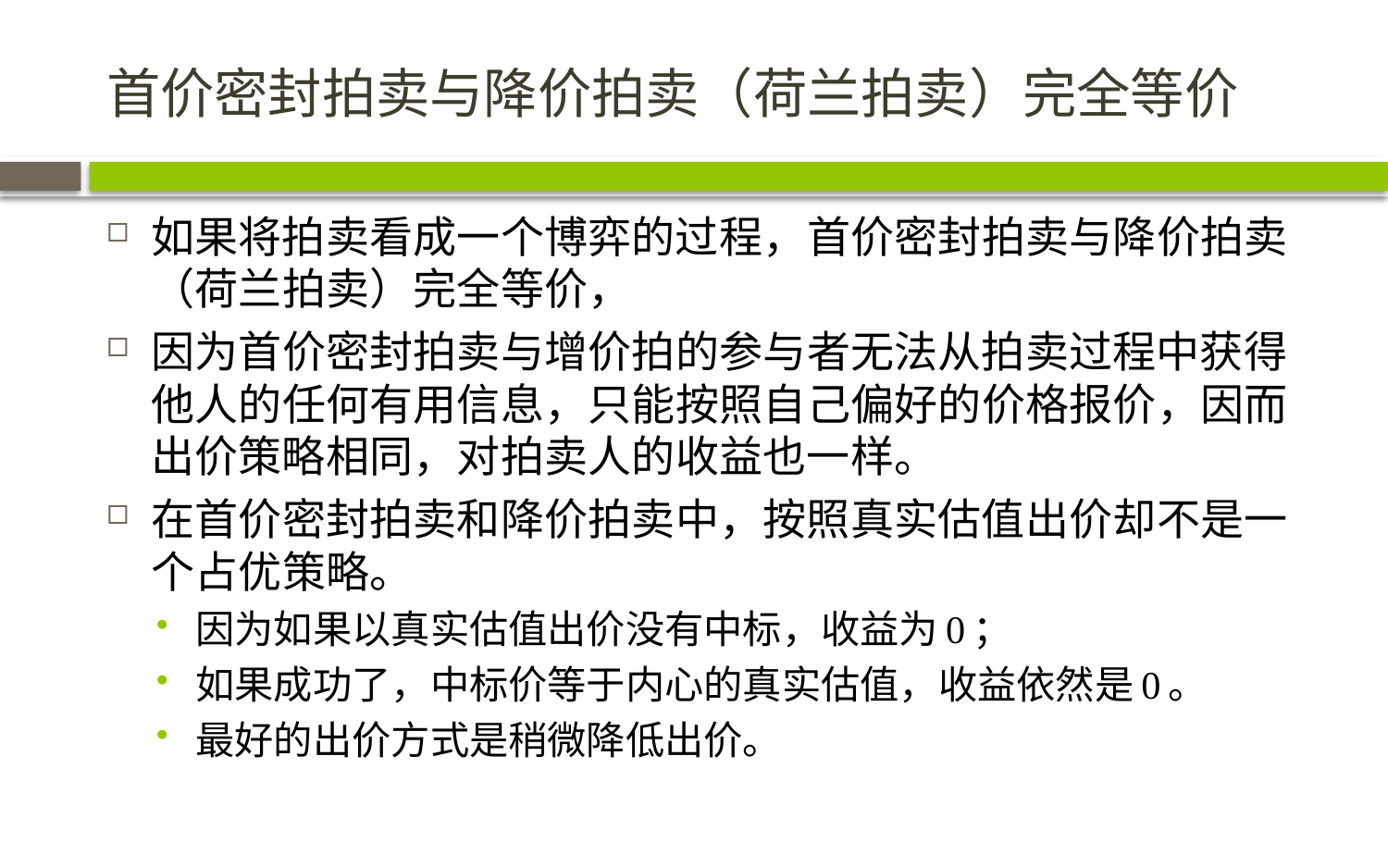

# 首价密封拍卖与降价拍卖（荷兰拍卖）完全等价
如果将拍卖看成一个博弈的过程，首价密封拍卖与降价拍卖（荷兰拍卖）完全等价，
因为首价密封拍卖与增价拍的参与者无法从拍卖过程中获得他人的任何有用信息，只能按照自己偏好的价格报价，因而出价策略相同，对拍卖人的收益也一样。
在首价密封拍卖和降价拍卖中，按照真实估值出价却不是一个占优策略。
因为如果以真实估值出价没有中标，收益为0；
如果成功了，中标价等于内心的真实估值，收益依然是0。
最好的出价方式是稍微降低出价。